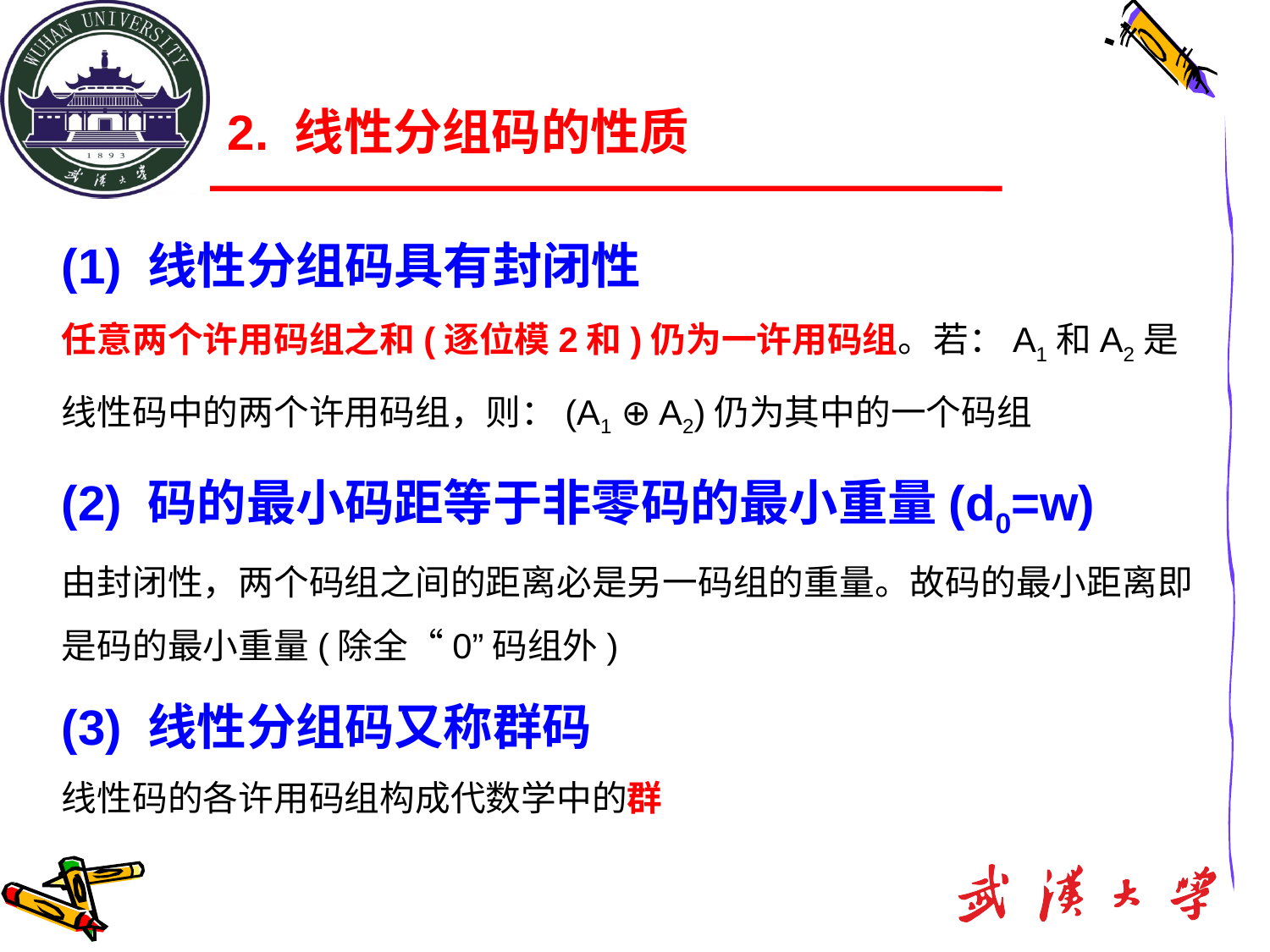

# 2. 线性分组码的性质
(1) 线性分组码具有封闭性
任意两个许用码组之和(逐位模2和)仍为一许用码组。若：A1和A2是线性码中的两个许用码组，则：(A1 ⊕ A2)仍为其中的一个码组
(2) 码的最小码距等于非零码的最小重量(d0=w)
由封闭性，两个码组之间的距离必是另一码组的重量。故码的最小距离即是码的最小重量(除全“0”码组外)
(3) 线性分组码又称群码
线性码的各许用码组构成代数学中的群